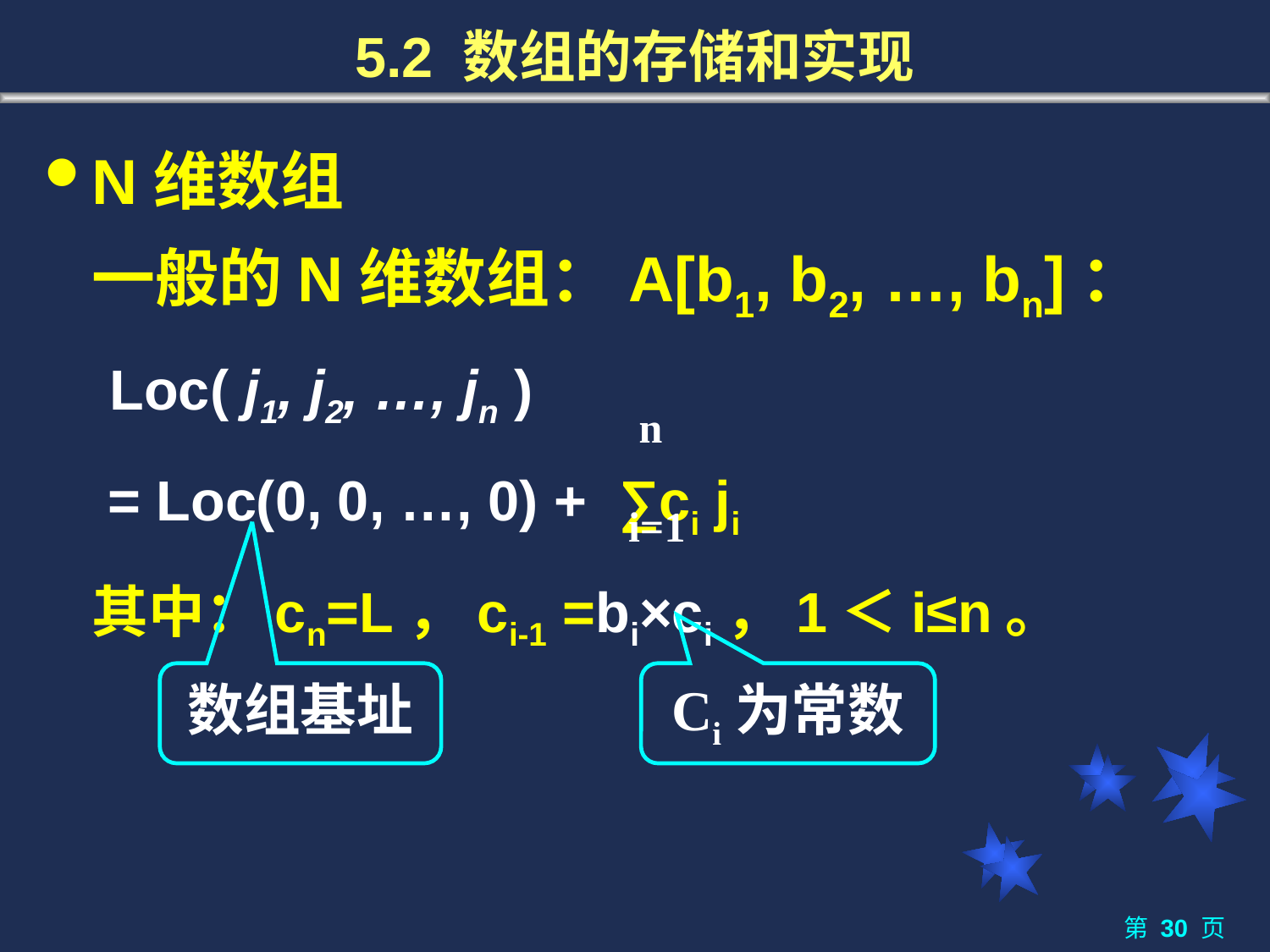

# 5.2 数组的存储和实现
N维数组
	一般的N维数组：A[b1, b2, …, bn]：
	 Loc( j1, j2, …, jn )
	 = Loc(0, 0, …, 0) +  ∑ci ji
	其中：cn=L，ci-1 =bi×ci，1＜i≤n。
n
i=1
数组基址
Ci为常数
第 30 页